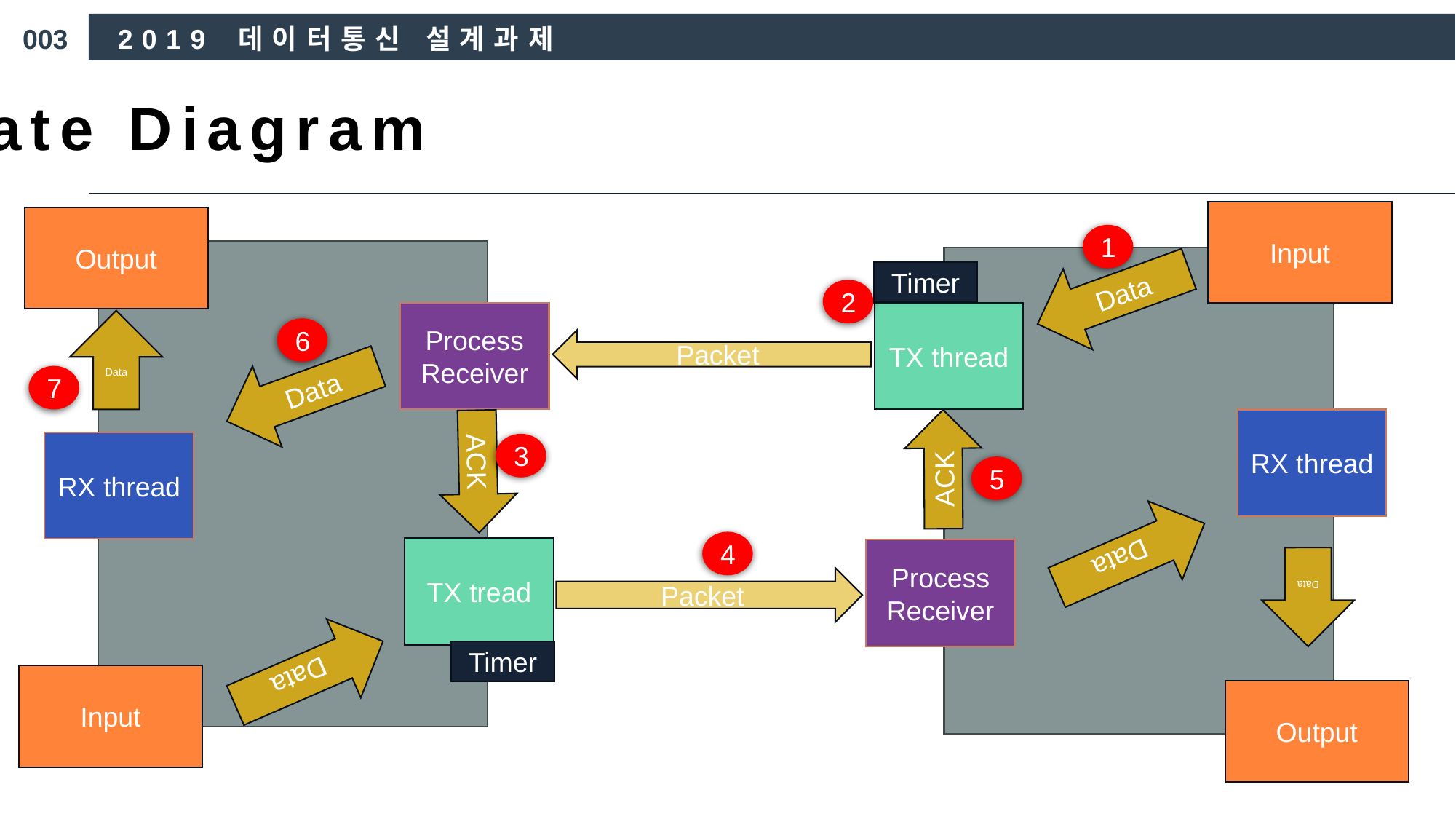

003
2019 데이터통신 설계과제
State Diagram
Input
Output
1

Data
Timer
2
Process
Receiver
TX thread
Data
6
Packet
Data
7
RX thread
ACK
RX thread
ACK
3
5
Data
4
TX tread
Process
Receiver
Data
Packet
Data
Timer
Input
Output